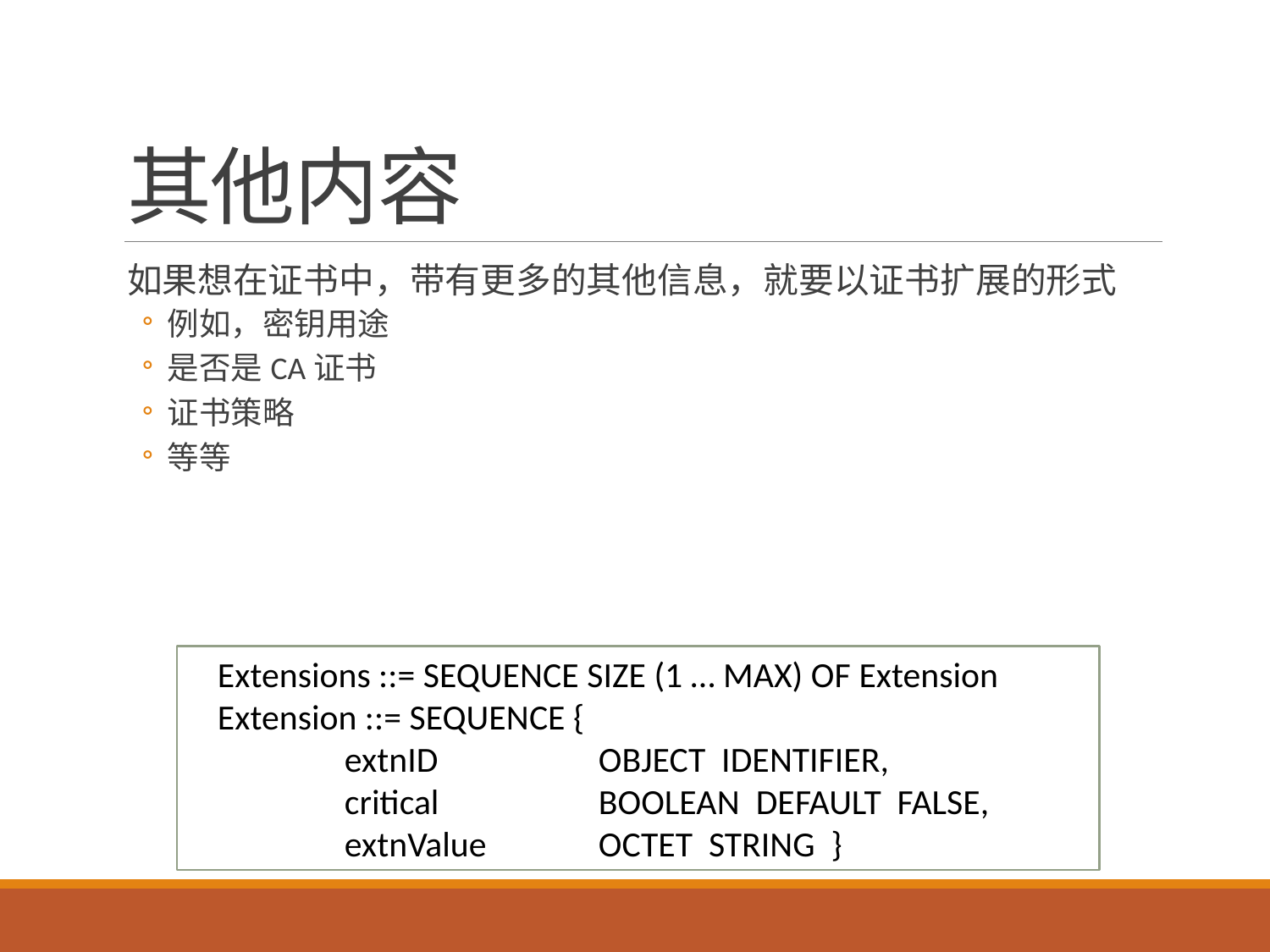

# 其他内容
如果想在证书中，带有更多的其他信息，就要以证书扩展的形式
例如，密钥用途
是否是CA证书
证书策略
等等
Extensions ::= SEQUENCE SIZE (1 … MAX) OF Extension
Extension ::= SEQUENCE {
	extnID		OBJECT  IDENTIFIER,
	critical		BOOLEAN  DEFAULT  FALSE,
	extnValue	OCTET  STRING  }
3